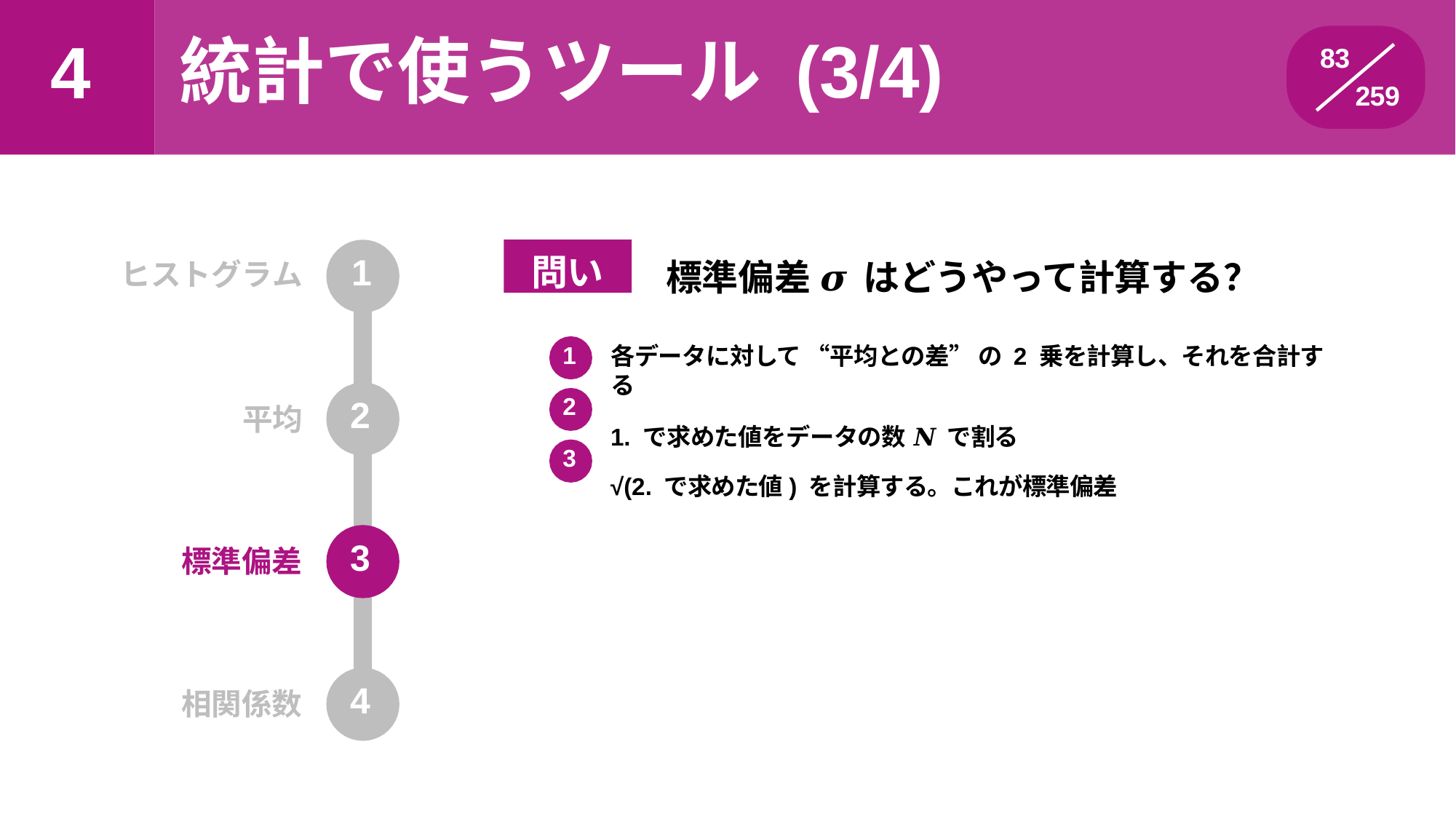

統計で使うツール (3/4)
# 4
83
259

問い
ヒストグラム	1
標準偏差 𝝈 はどうやって計算する？

1
2
3
各データに対して “平均との差” の 2 乗を計算し、それを合計する
1. で求めた値をデータの数 𝑵 で割る
√(2. で求めた値) を計算する。これが標準偏差

2
平均

3
標準偏差

4
相関係数